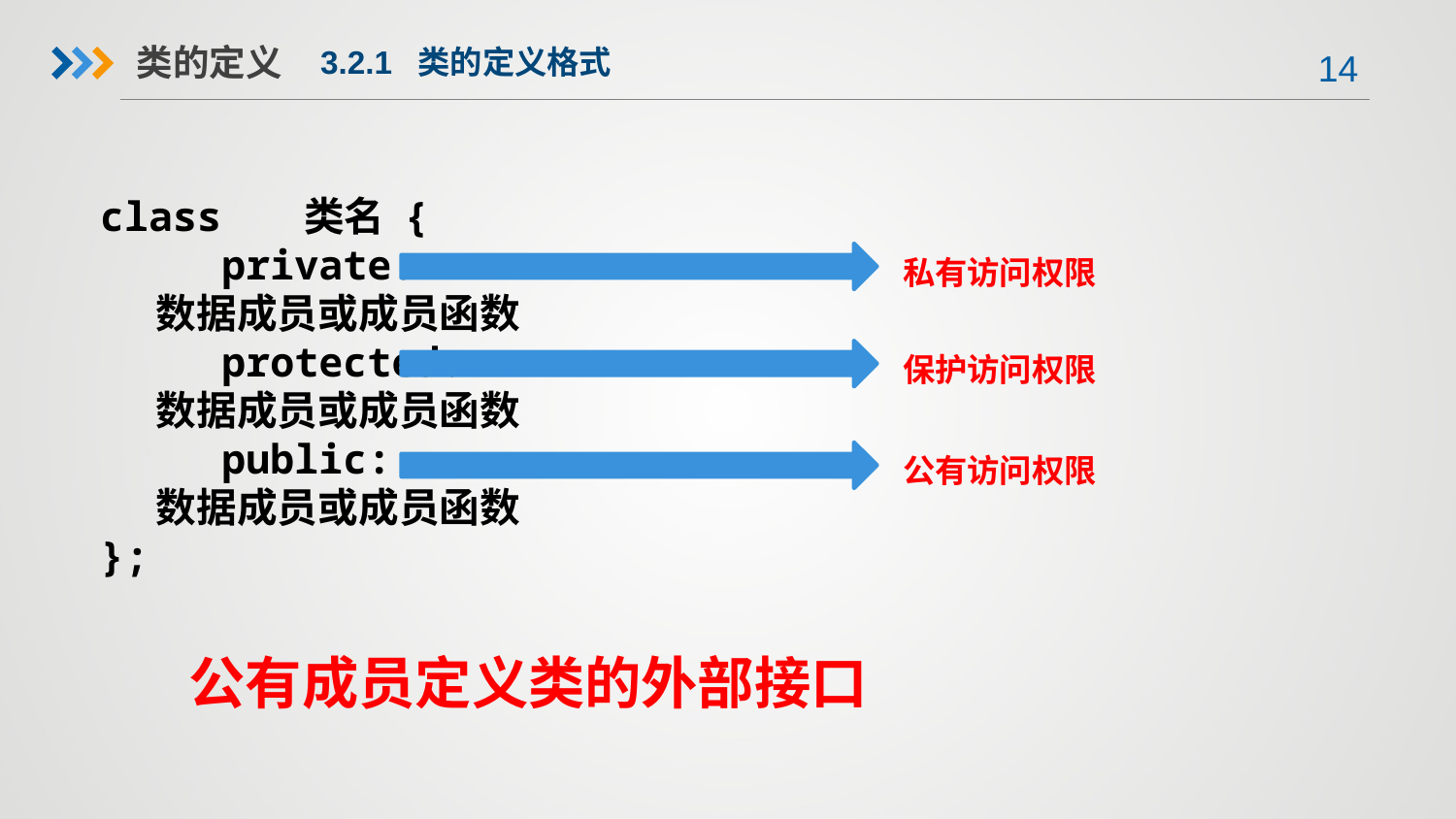

类的定义
3.2.1  类的定义格式
class   类名 {
     private:
     数据成员或成员函数
     protected:
     数据成员或成员函数
     public:
     数据成员或成员函数
};

私有访问权限

保护访问权限

公有访问权限
公有成员定义类的外部接口